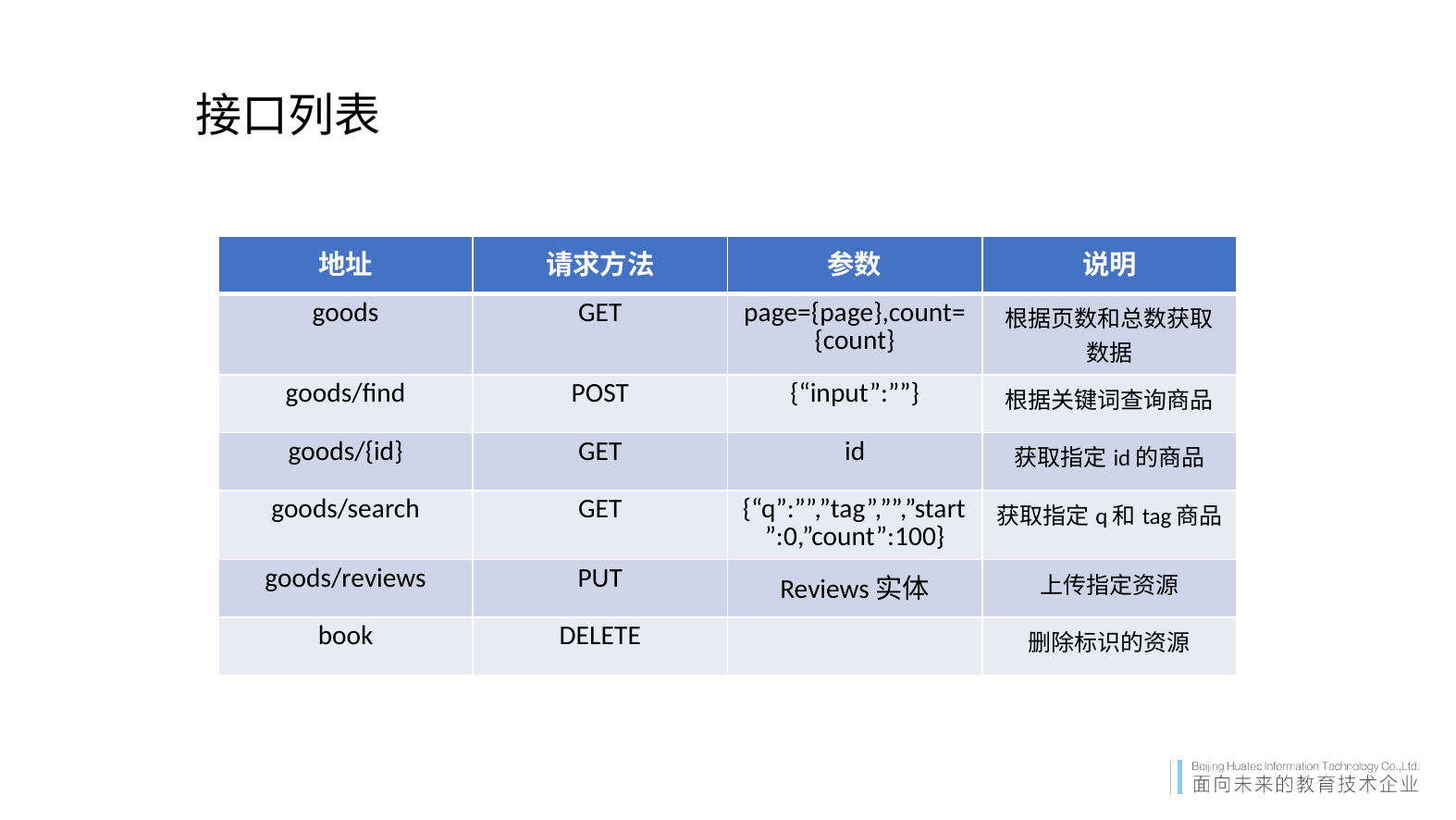

接口列表
| 地址 | 请求方法 | 参数 | 说明 |
| --- | --- | --- | --- |
| goods | GET | page={page},count={count} | 根据页数和总数获取数据 |
| goods/find | POST | {“input”:””} | 根据关键词查询商品 |
| goods/{id} | GET | id | 获取指定id的商品 |
| goods/search | GET | {“q”:””,”tag”,””,”start”:0,”count”:100} | 获取指定q和tag商品 |
| goods/reviews | PUT | Reviews实体 | 上传指定资源 |
| book | DELETE |  | 删除标识的资源 |